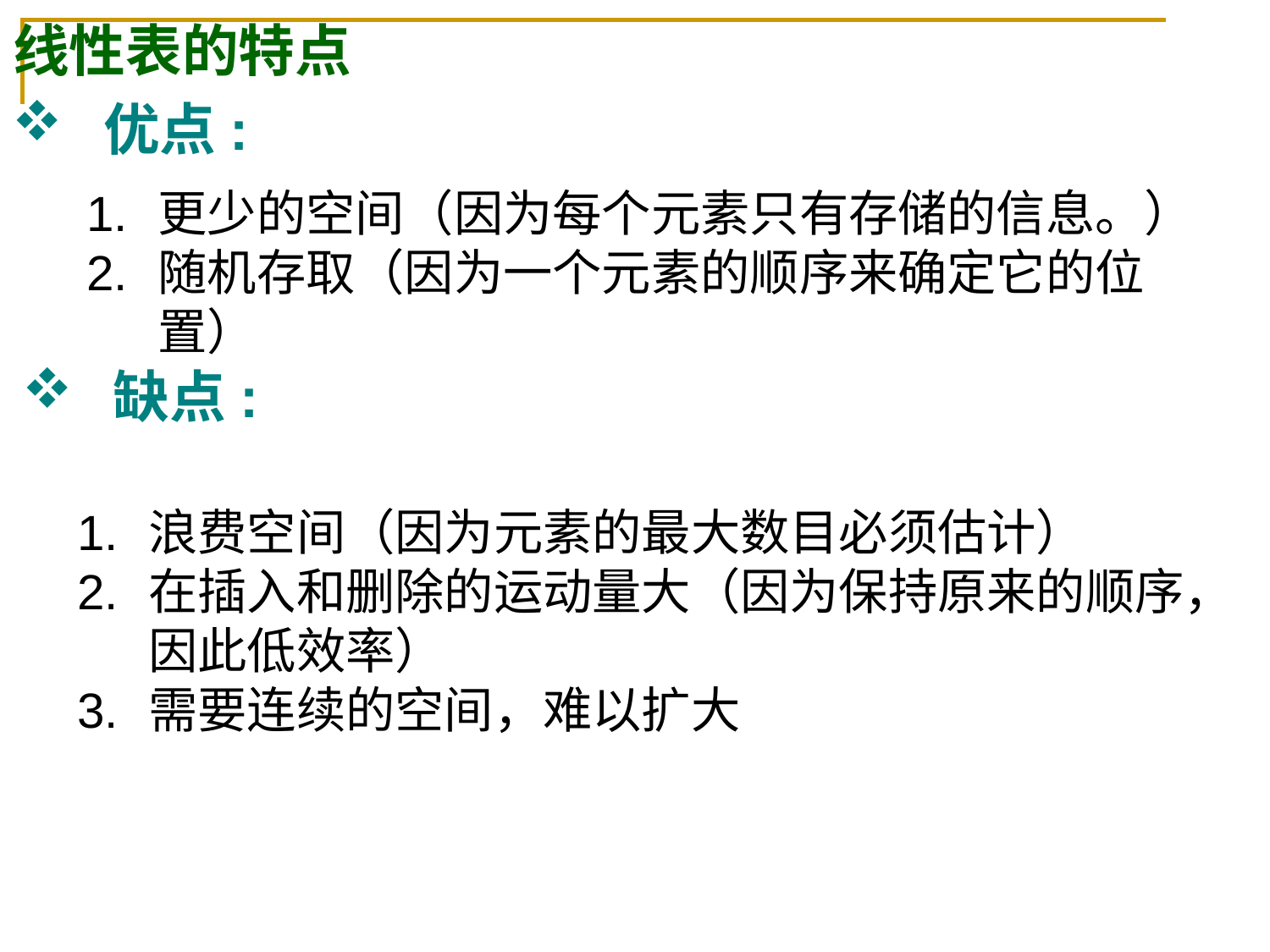

# 线性表的特点
  优点:
更少的空间（因为每个元素只有存储的信息。）
随机存取（因为一个元素的顺序来确定它的位置）
  缺点:
浪费空间（因为元素的最大数目必须估计）
在插入和删除的运动量大（因为保持原来的顺序，因此低效率）
需要连续的空间，难以扩大